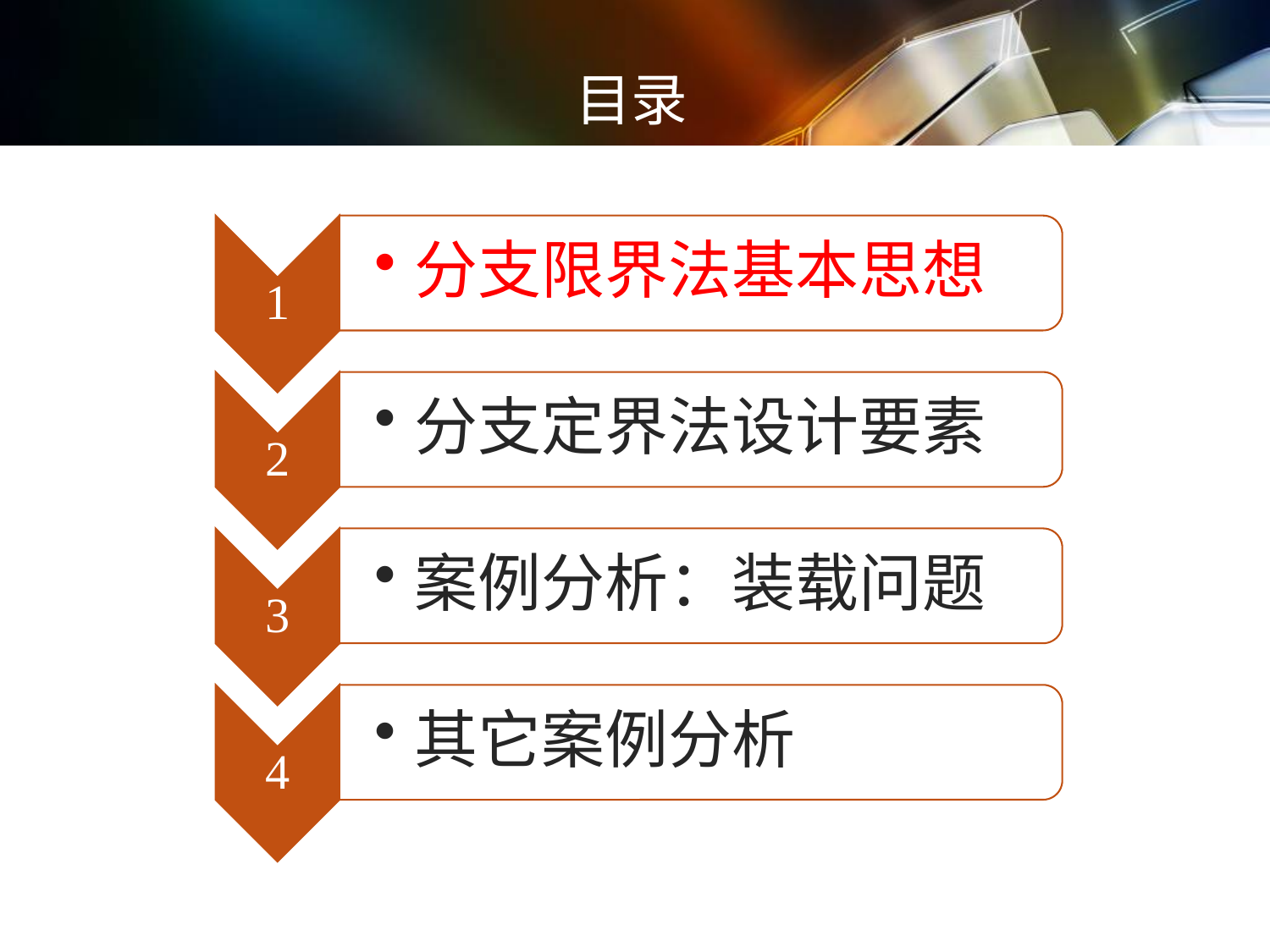

目录
1
分支限界法基本思想
2
分支定界法设计要素
3
案例分析：装载问题
4
其它案例分析